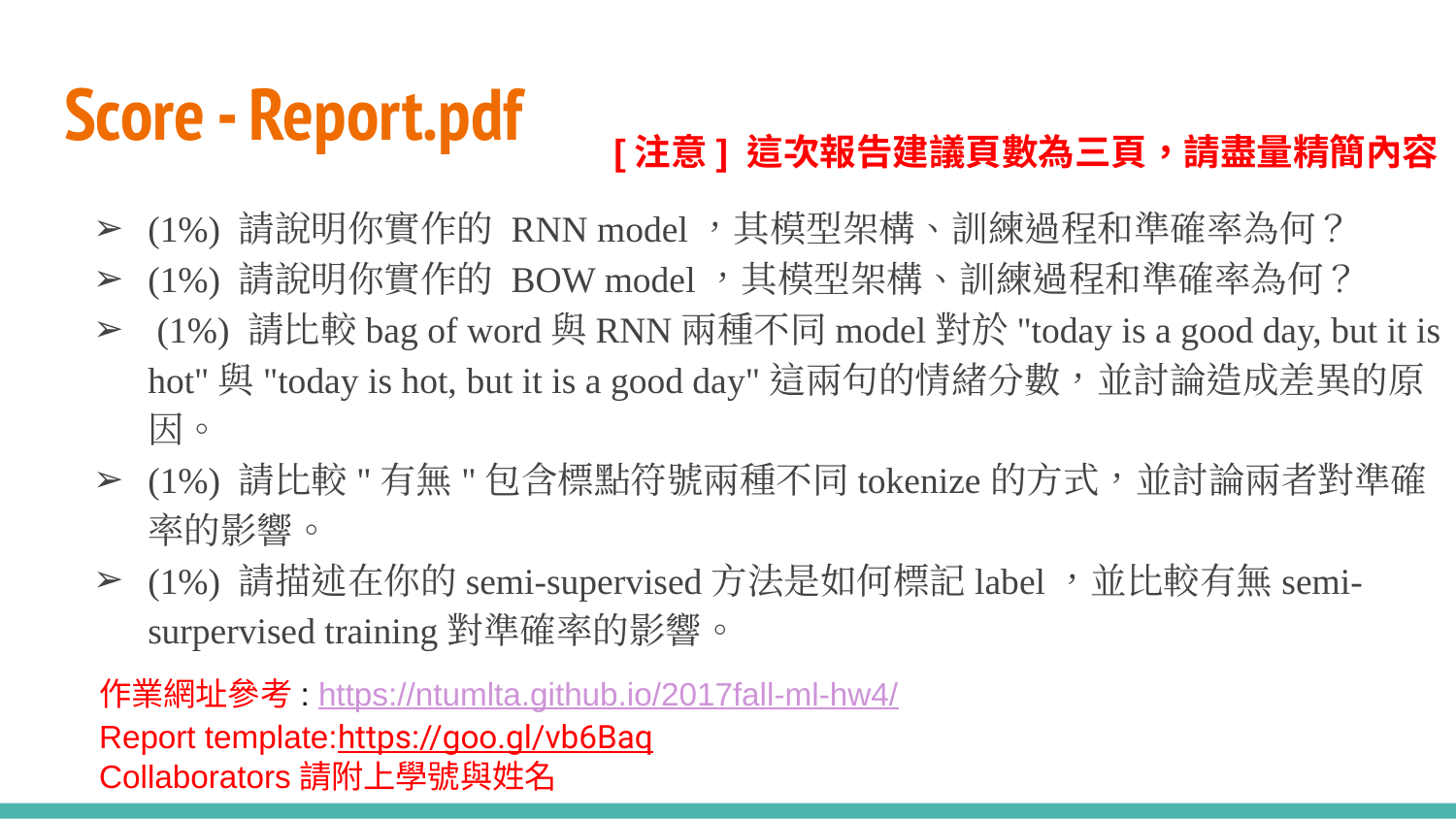

# Score - Report.pdf
[注意] 這次報告建議頁數為三頁，請盡量精簡內容
(1%) 請說明你實作的 RNN model，其模型架構、訓練過程和準確率為何？
(1%) 請說明你實作的 BOW model，其模型架構、訓練過程和準確率為何？
 (1%) 請比較bag of word與RNN兩種不同model對於"today is a good day, but it is hot"與"today is hot, but it is a good day"這兩句的情緒分數，並討論造成差異的原因。
(1%) 請比較"有無"包含標點符號兩種不同tokenize的方式，並討論兩者對準確率的影響。
(1%) 請描述在你的semi-supervised方法是如何標記label，並比較有無semi-surpervised training對準確率的影響。
作業網址參考: https://ntumlta.github.io/2017fall-ml-hw4/
Report template:https://goo.gl/vb6Baq
Collaborators請附上學號與姓名